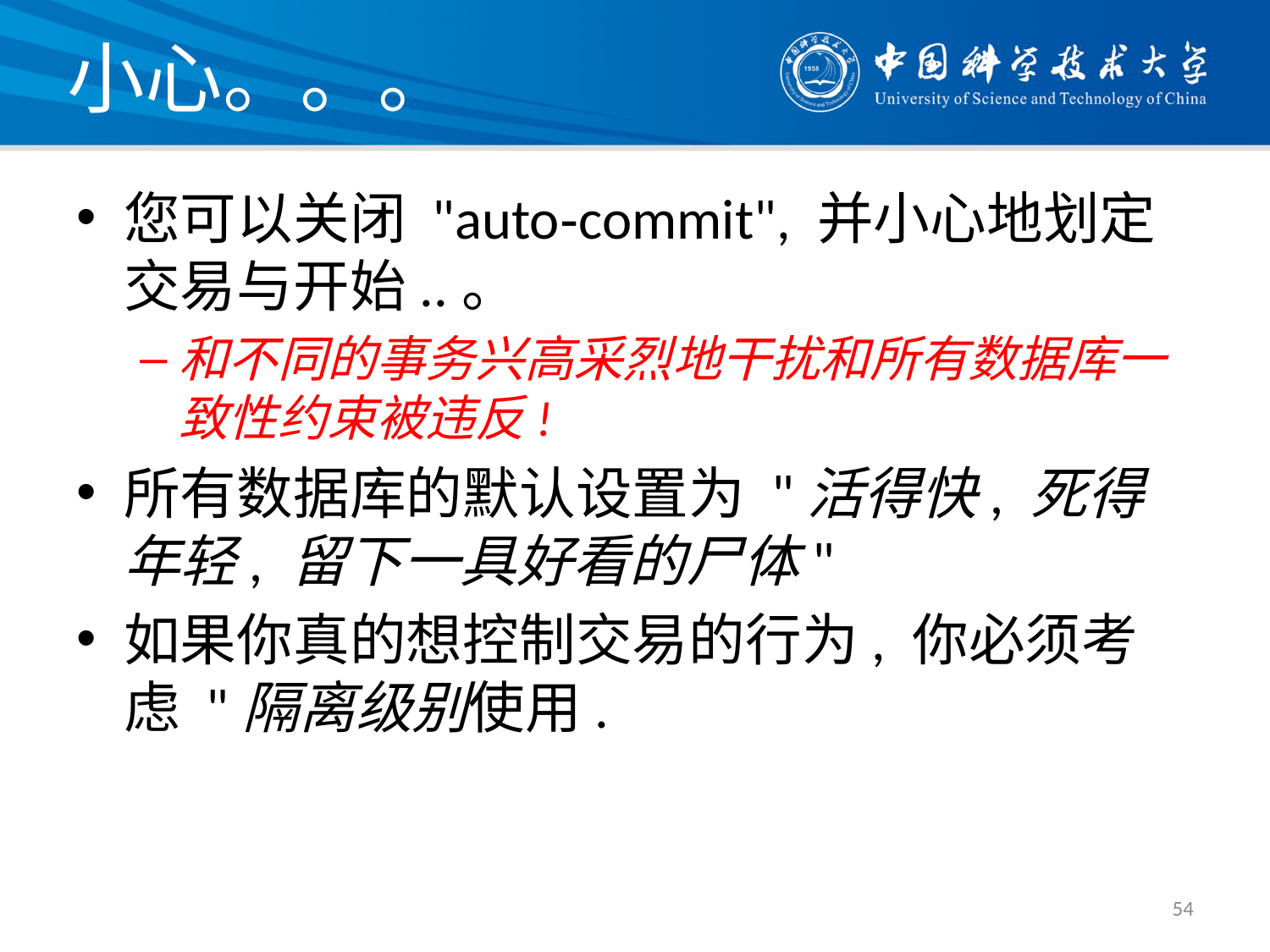

# 小心。。。
您可以关闭 "auto‐commit", 并小心地划定交易与开始..。
和不同的事务兴高采烈地干扰和所有数据库一致性约束被违反!
所有数据库的默认设置为 "活得快, 死得年轻, 留下一具好看的尸体"
如果你真的想控制交易的行为, 你必须考虑 "隔离级别使用.
54